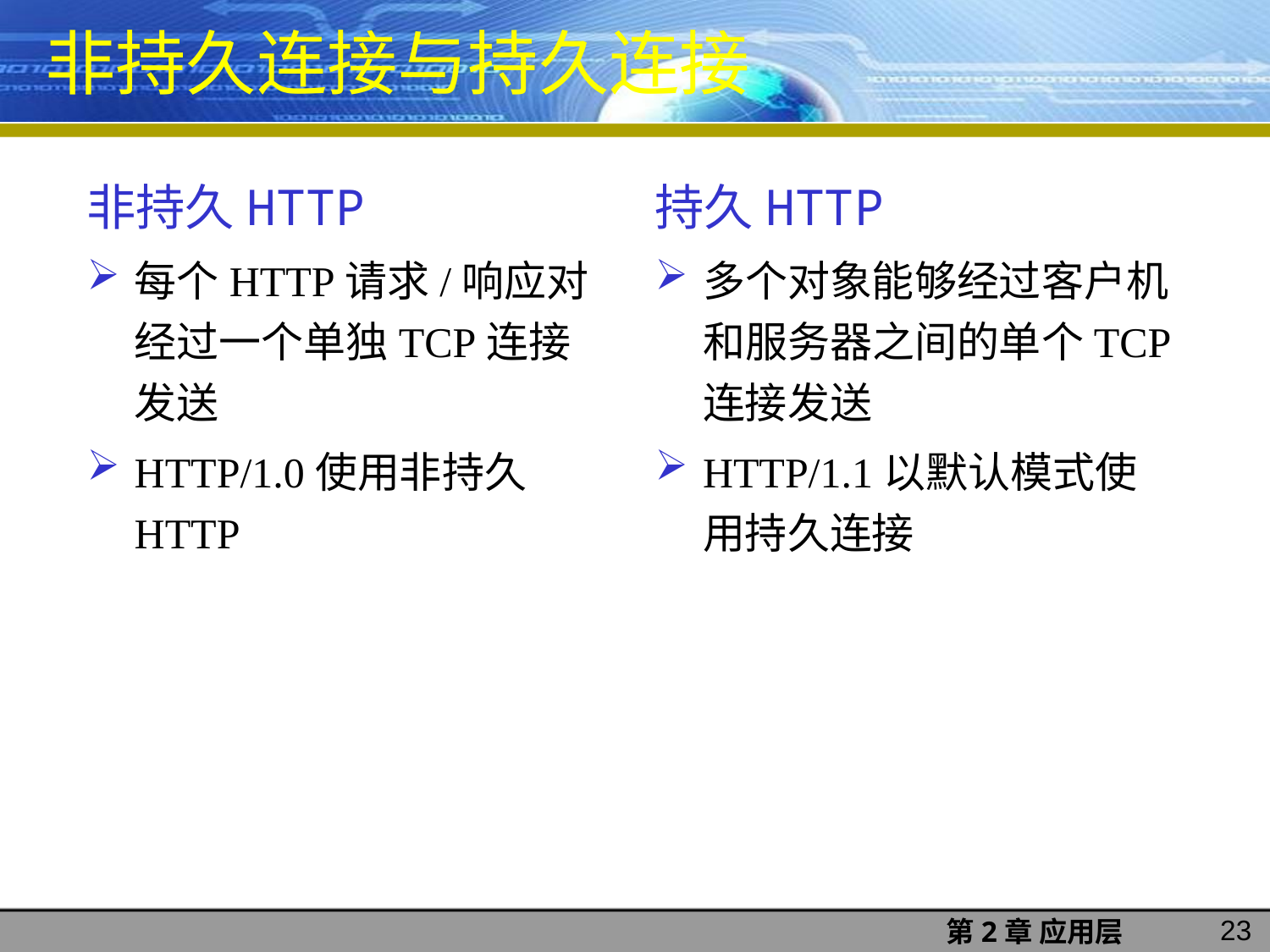

非持久连接与持久连接
非持久HTTP
每个HTTP请求/响应对经过一个单独TCP连接发送
HTTP/1.0使用非持久 HTTP
持久HTTP
多个对象能够经过客户机和服务器之间的单个TCP连接发送
HTTP/1.1以默认模式使用持久连接
23